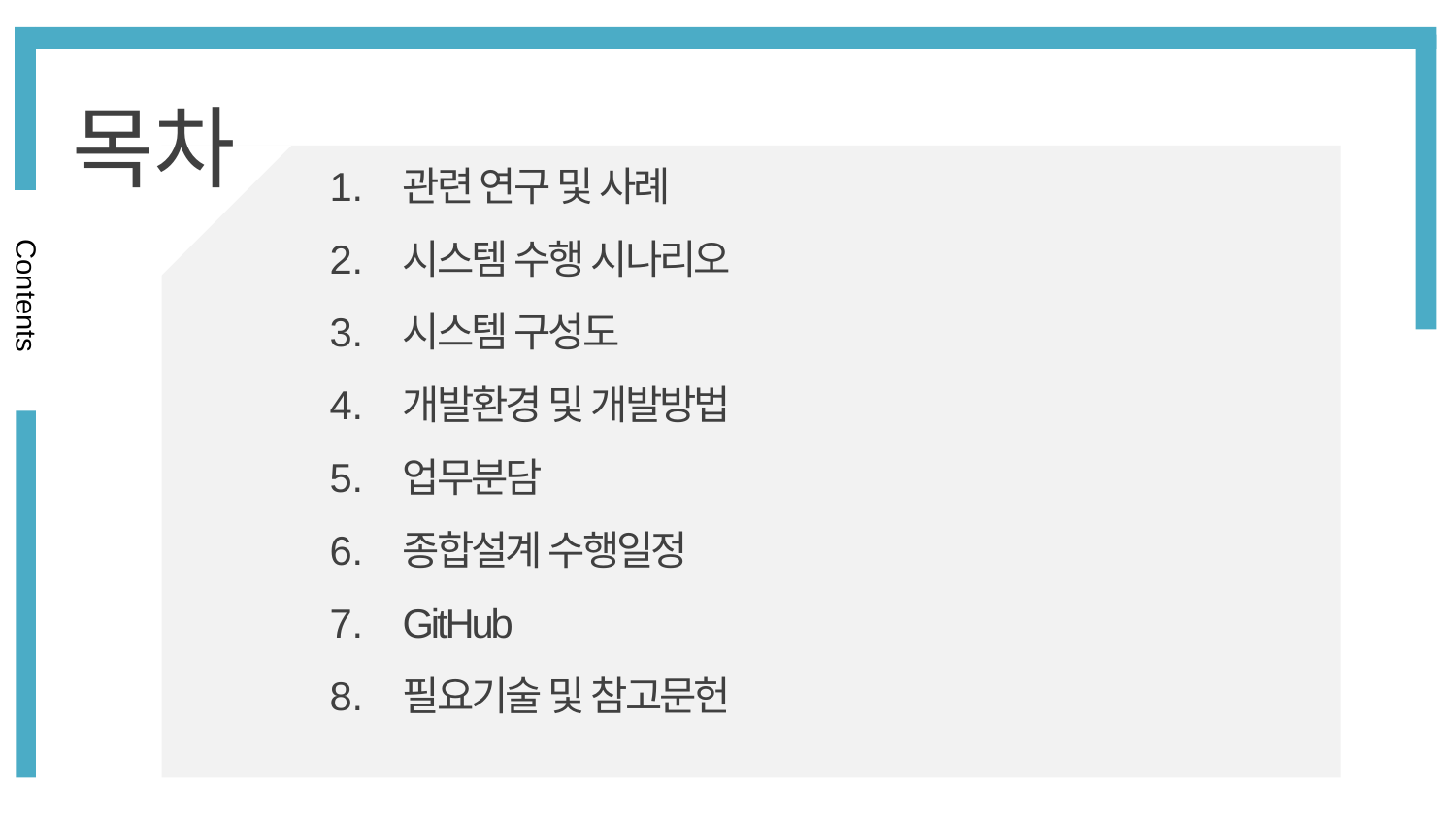

목차

관련 연구 및 사례
시스템 수행 시나리오
시스템 구성도
개발환경 및 개발방법
업무분담
종합설계 수행일정
GitHub
필요기술 및 참고문헌

Contents